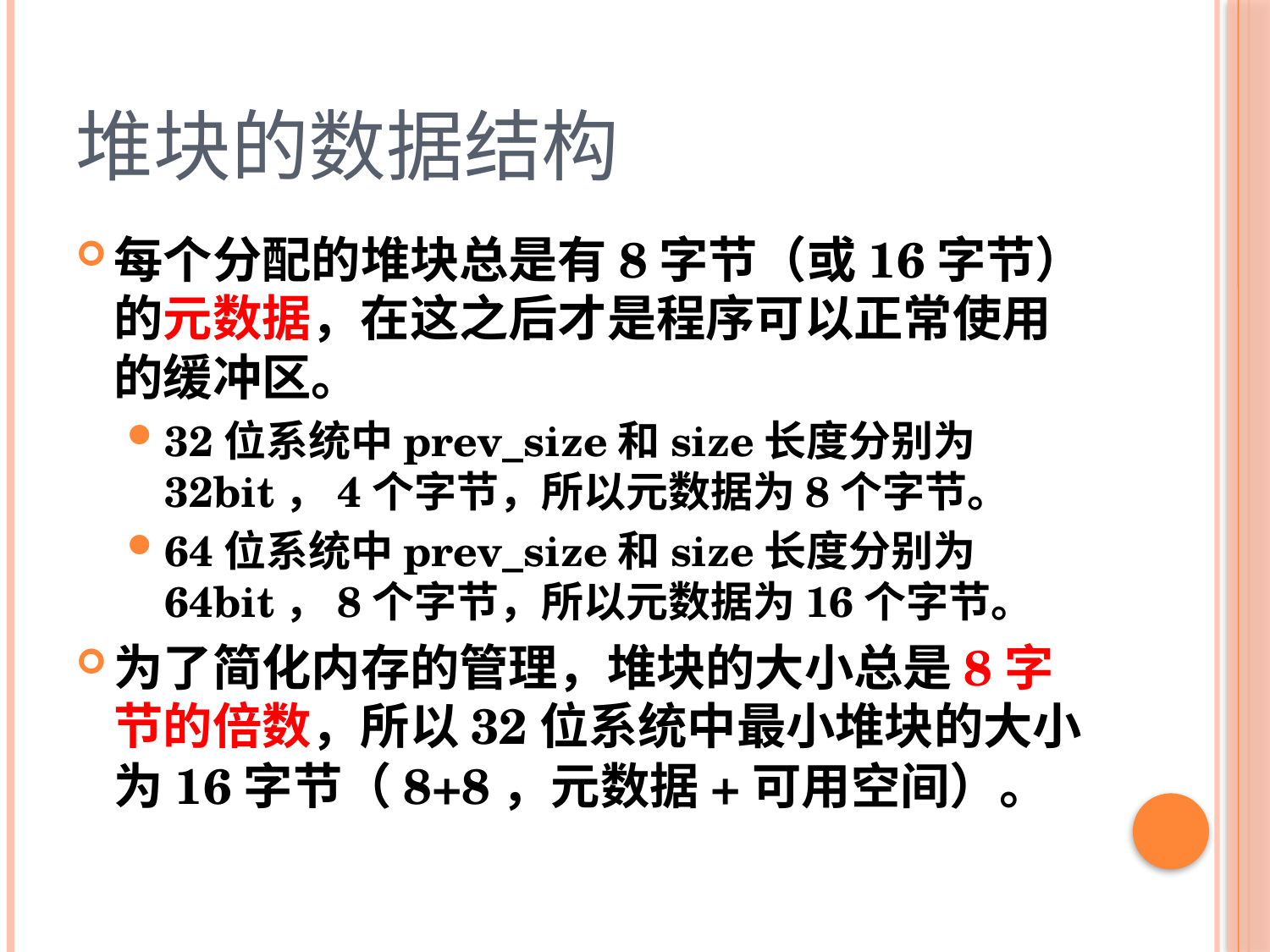

# 堆块的数据结构
每个分配的堆块总是有8字节（或16字节）的元数据，在这之后才是程序可以正常使用的缓冲区。
32位系统中prev_size和size长度分别为32bit，4个字节，所以元数据为8个字节。
64位系统中prev_size和size长度分别为64bit，8个字节，所以元数据为16个字节。
为了简化内存的管理，堆块的大小总是8字节的倍数，所以32位系统中最小堆块的大小为16字节（8+8，元数据+可用空间）。